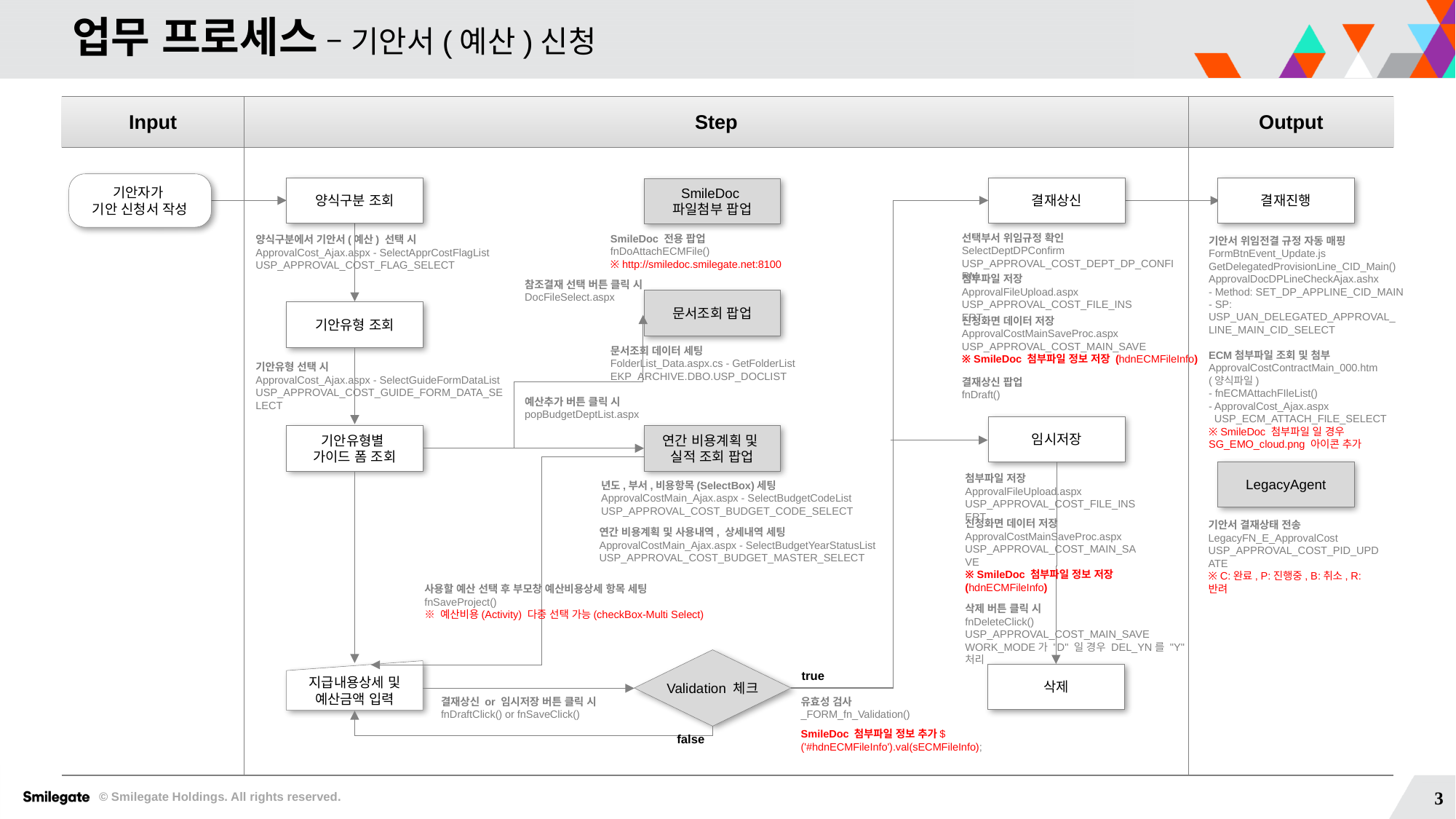

# 업무 프로세스 – 기안서(예산)신청
| Input | Step | Output |
| --- | --- | --- |
|  |  |  |
기안자가
기안 신청서 작성
양식구분 조회
결재상신
결재진행
SmileDoc
파일첨부 팝업
선택부서 위임규정 확인
SelectDeptDPConfirm
USP_APPROVAL_COST_DEPT_DP_CONFIRM
SmileDoc 전용 팝업
fnDoAttachECMFile()
※ http://smiledoc.smilegate.net:8100
양식구분에서 기안서(예산) 선택 시
ApprovalCost_Ajax.aspx - SelectApprCostFlagList
USP_APPROVAL_COST_FLAG_SELECT
기안서 위임전결 규정 자동 매핑
FormBtnEvent_Update.js GetDelegatedProvisionLine_CID_Main()
ApprovalDocDPLineCheckAjax.ashx
- Method: SET_DP_APPLINE_CID_MAIN
- SP: USP_UAN_DELEGATED_APPROVAL_
LINE_MAIN_CID_SELECT

ECM첨부파일 조회 및 첨부
ApprovalCostContractMain_000.htm
(양식파일)
- fnECMAttachFIleList()
- ApprovalCost_Ajax.aspx
  USP_ECM_ATTACH_FILE_SELECT
※ SmileDoc 첨부파일 일 경우
SG_EMO_cloud.png 아이콘 추가

첨부파일 저장
ApprovalFileUpload.aspx
USP_APPROVAL_COST_FILE_INSERT
참조결재 선택 버튼 클릭 시DocFileSelect.aspx
문서조회 팝업
기안유형 조회
신청화면 데이터 저장
ApprovalCostMainSaveProc.aspx
USP_APPROVAL_COST_MAIN_SAVE
※ SmileDoc 첨부파일 정보 저장 (hdnECMFileInfo)
문서조회 데이터 세팅
FolderList_Data.aspx.cs - GetFolderList
EKP_ARCHIVE.DBO.USP_DOCLIST
기안유형 선택 시
ApprovalCost_Ajax.aspx - SelectGuideFormDataList
USP_APPROVAL_COST_GUIDE_FORM_DATA_SELECT
결재상신 팝업
fnDraft()
예산추가 버튼 클릭 시
popBudgetDeptList.aspx
임시저장
기안유형별
가이드 폼 조회
연간 비용계획 및
실적 조회 팝업
LegacyAgent
첨부파일 저장
ApprovalFileUpload.aspx
USP_APPROVAL_COST_FILE_INSERT
년도,부서,비용항목(SelectBox)세팅
ApprovalCostMain_Ajax.aspx - SelectBudgetCodeList
USP_APPROVAL_COST_BUDGET_CODE_SELECT
신청화면 데이터 저장
ApprovalCostMainSaveProc.aspx
USP_APPROVAL_COST_MAIN_SAVE
※ SmileDoc 첨부파일 정보 저장 (hdnECMFileInfo)

기안서 결재상태 전송
LegacyFN_E_ApprovalCost
USP_APPROVAL_COST_PID_UPDATE
※ C:완료, P:진행중, B:취소, R:반려
연간 비용계획 및 사용내역, 상세내역 세팅
ApprovalCostMain_Ajax.aspx - SelectBudgetYearStatusList
USP_APPROVAL_COST_BUDGET_MASTER_SELECT
사용할 예산 선택 후 부모창 예산비용상세 항목 세팅
fnSaveProject()
※ 예산비용(Activity) 다중 선택 가능(checkBox-Multi Select)
삭제 버튼 클릭 시
fnDeleteClick()
USP_APPROVAL_COST_MAIN_SAVE
WORK_MODE가 "D" 일 경우 DEL_YN를 "Y"처리
Validation 체크
지급내용상세 및
예산금액 입력
true
삭제
결재상신 or 임시저장 버튼 클릭 시
fnDraftClick() or fnSaveClick()
유효성 검사
_FORM_fn_Validation()
SmileDoc 첨부파일 정보 추가$('#hdnECMFileInfo').val(sECMFileInfo);
false
3